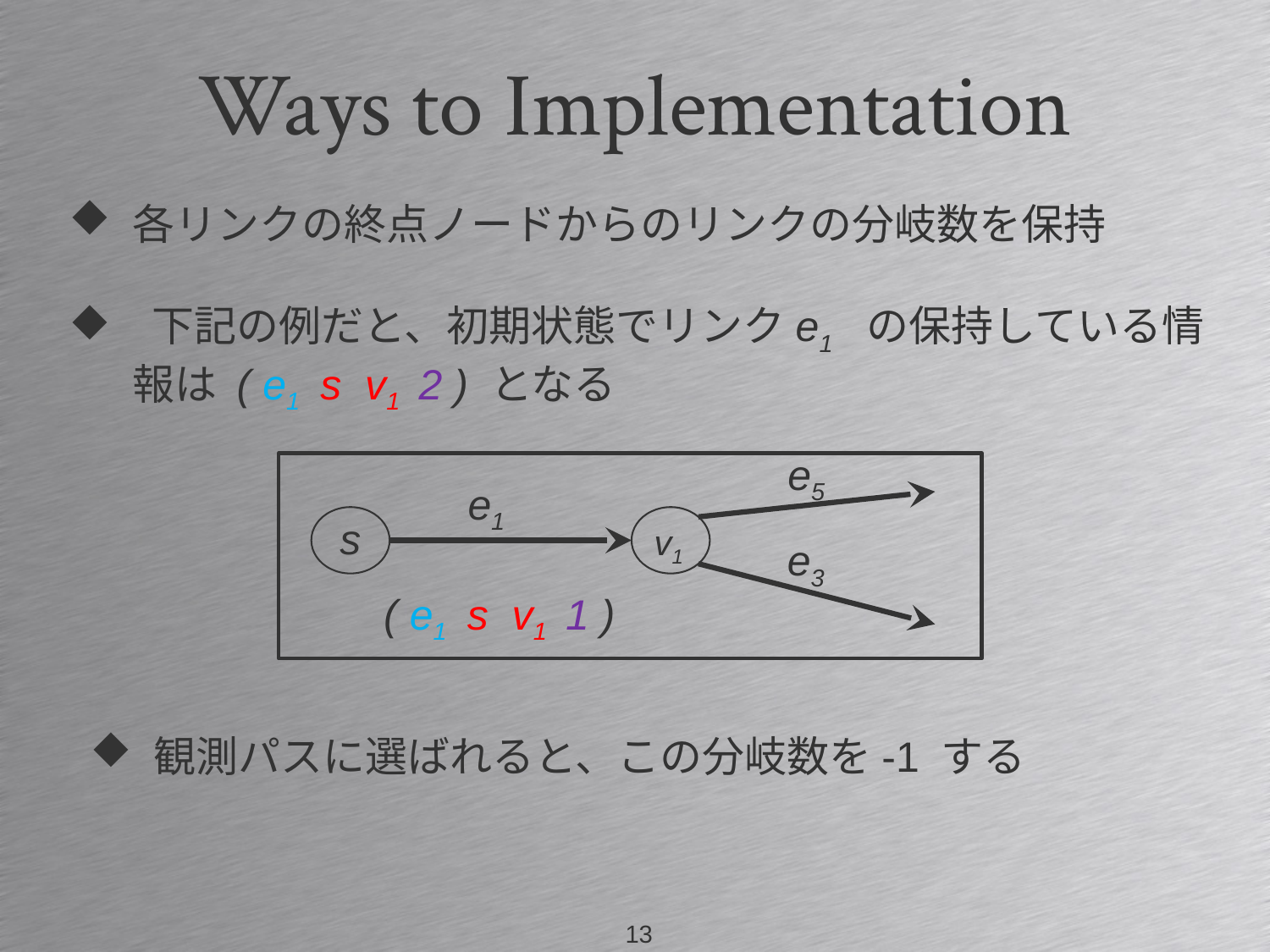

Ways to Implementation
各リンクの終点ノードからのリンクの分岐数を保持

 下記の例だと、初期状態でリンクe1  の保持している情報は ( e1   s  v1  2 ) となる
e5

e1
s

v1
e3
( e1   s  v1  1 )
観測パスに選ばれると、この分岐数を-1 する

13